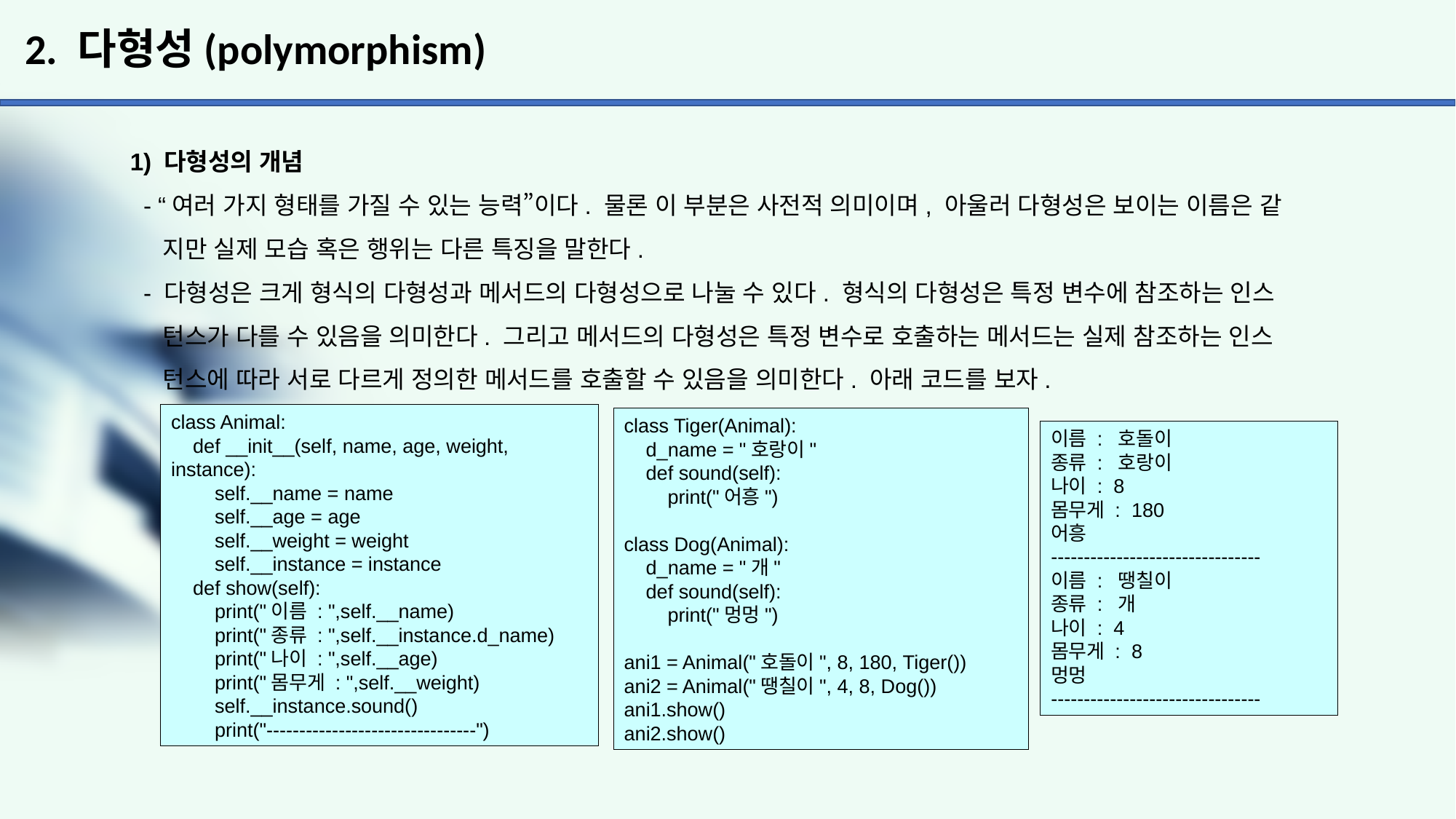

# 2. 다형성(polymorphism)
1) 다형성의 개념
  - “여러 가지 형태를 가질 수 있는 능력”이다. 물론 이 부분은 사전적 의미이며, 아울러 다형성은 보이는 이름은 같
    지만 실제 모습 혹은 행위는 다른 특징을 말한다.
  - 다형성은 크게 형식의 다형성과 메서드의 다형성으로 나눌 수 있다. 형식의 다형성은 특정 변수에 참조하는 인스
    턴스가 다를 수 있음을 의미한다. 그리고 메서드의 다형성은 특정 변수로 호출하는 메서드는 실제 참조하는 인스
    턴스에 따라 서로 다르게 정의한 메서드를 호출할 수 있음을 의미한다. 아래 코드를 보자.
class Animal:
    def __init__(self, name, age, weight, instance):
        self.__name = name
        self.__age = age
        self.__weight = weight
        self.__instance = instance
    def show(self):
        print("이름 : ",self.__name)
        print("종류 : ",self.__instance.d_name)
        print("나이 : ",self.__age)
        print("몸무게 : ",self.__weight)
        self.__instance.sound()
        print("--------------------------------")
class Tiger(Animal):
    d_name = "호랑이"
    def sound(self):
        print("어흥")

class Dog(Animal):
    d_name = "개"
    def sound(self):
        print("멍멍")

ani1 = Animal("호돌이", 8, 180, Tiger())
ani2 = Animal("땡칠이", 4, 8, Dog())
ani1.show()
ani2.show()
이름 :  호돌이
종류 :  호랑이
나이 :  8
몸무게 :  180
어흥
--------------------------------
이름 :  땡칠이
종류 :  개
나이 :  4
몸무게 :  8
멍멍
--------------------------------